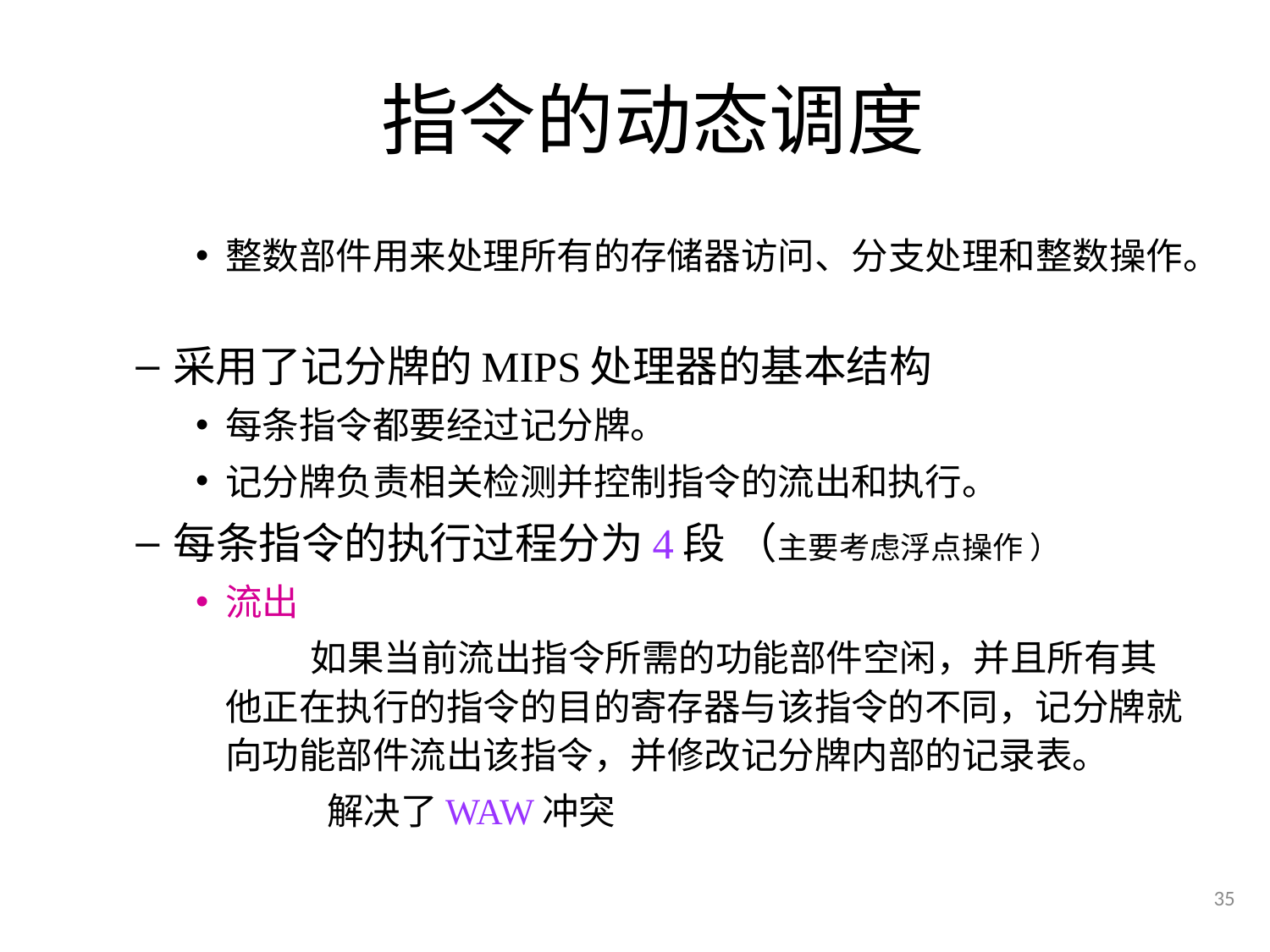

# 指令的动态调度
整数部件用来处理所有的存储器访问、分支处理和整数操作。
采用了记分牌的MIPS处理器的基本结构
每条指令都要经过记分牌。
记分牌负责相关检测并控制指令的流出和执行。
每条指令的执行过程分为4段 （主要考虑浮点操作 ）
流出
             如果当前流出指令所需的功能部件空闲，并且所有其他正在执行的指令的目的寄存器与该指令的不同，记分牌就向功能部件流出该指令，并修改记分牌内部的记录表。
               解决了WAW冲突

35